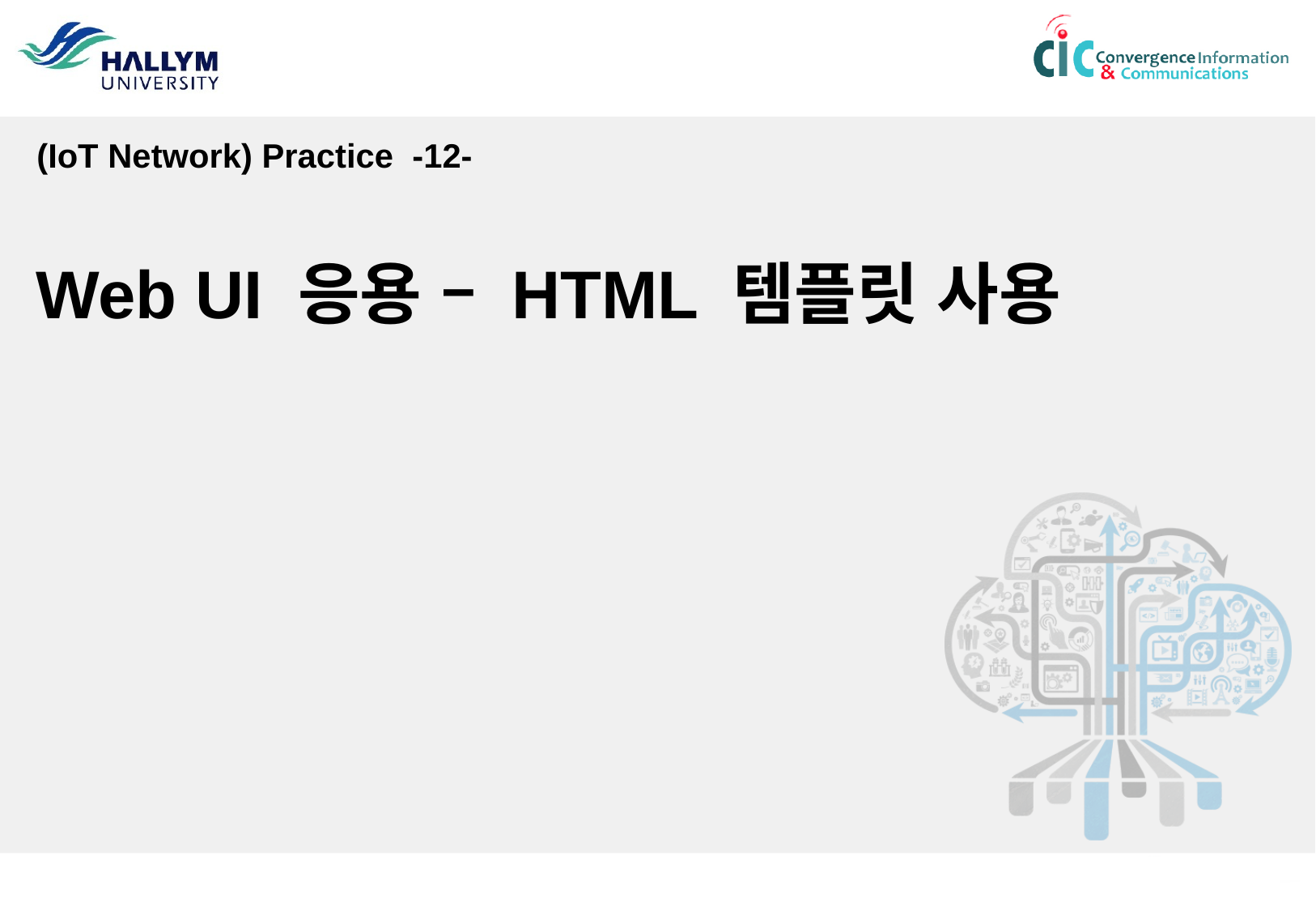

(IoT Network) Practice  -12-
Web UI 응용 – HTML 템플릿 사용